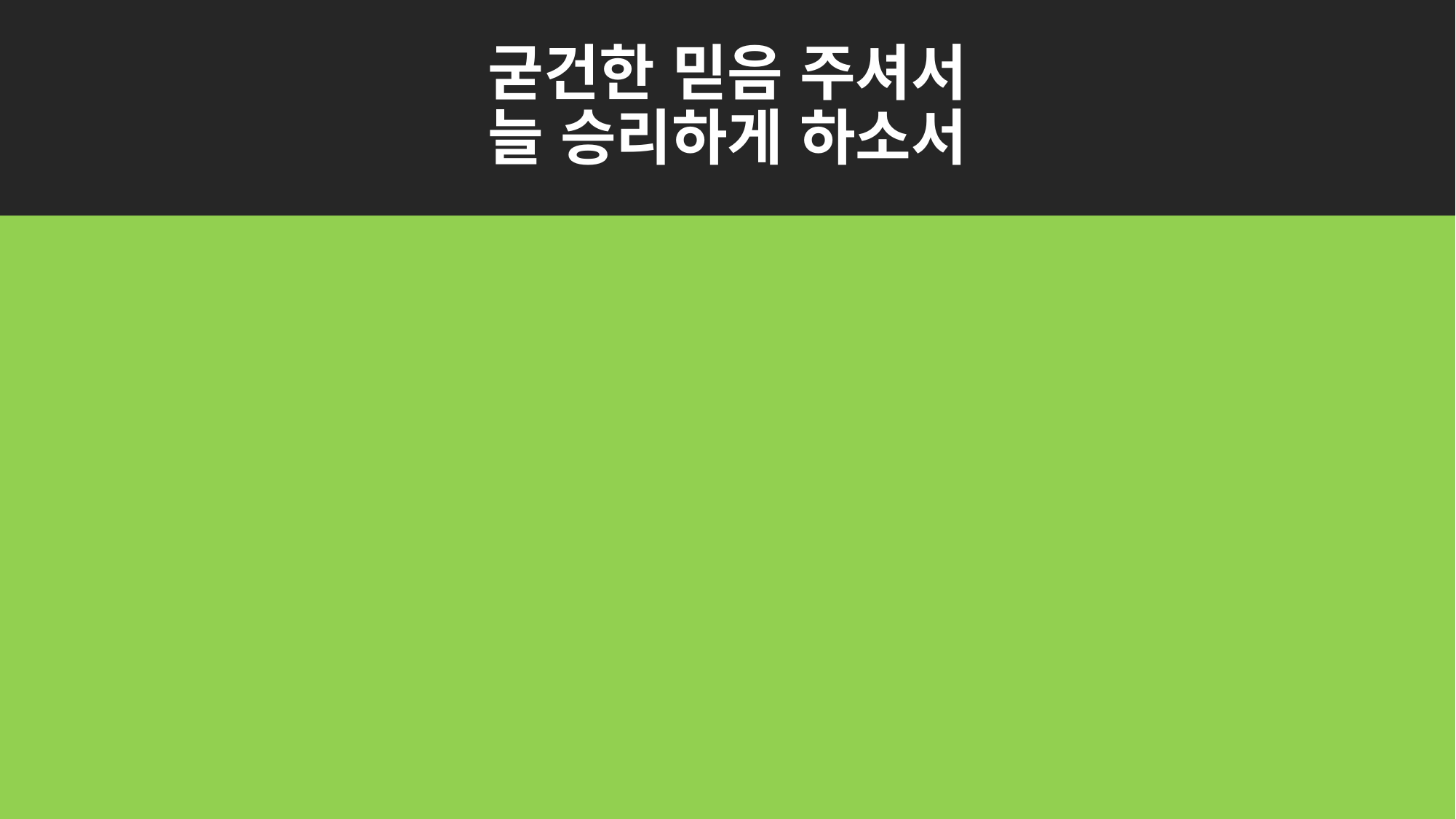

# 굳건한 믿음 주셔서 늘 승리하게 하소서